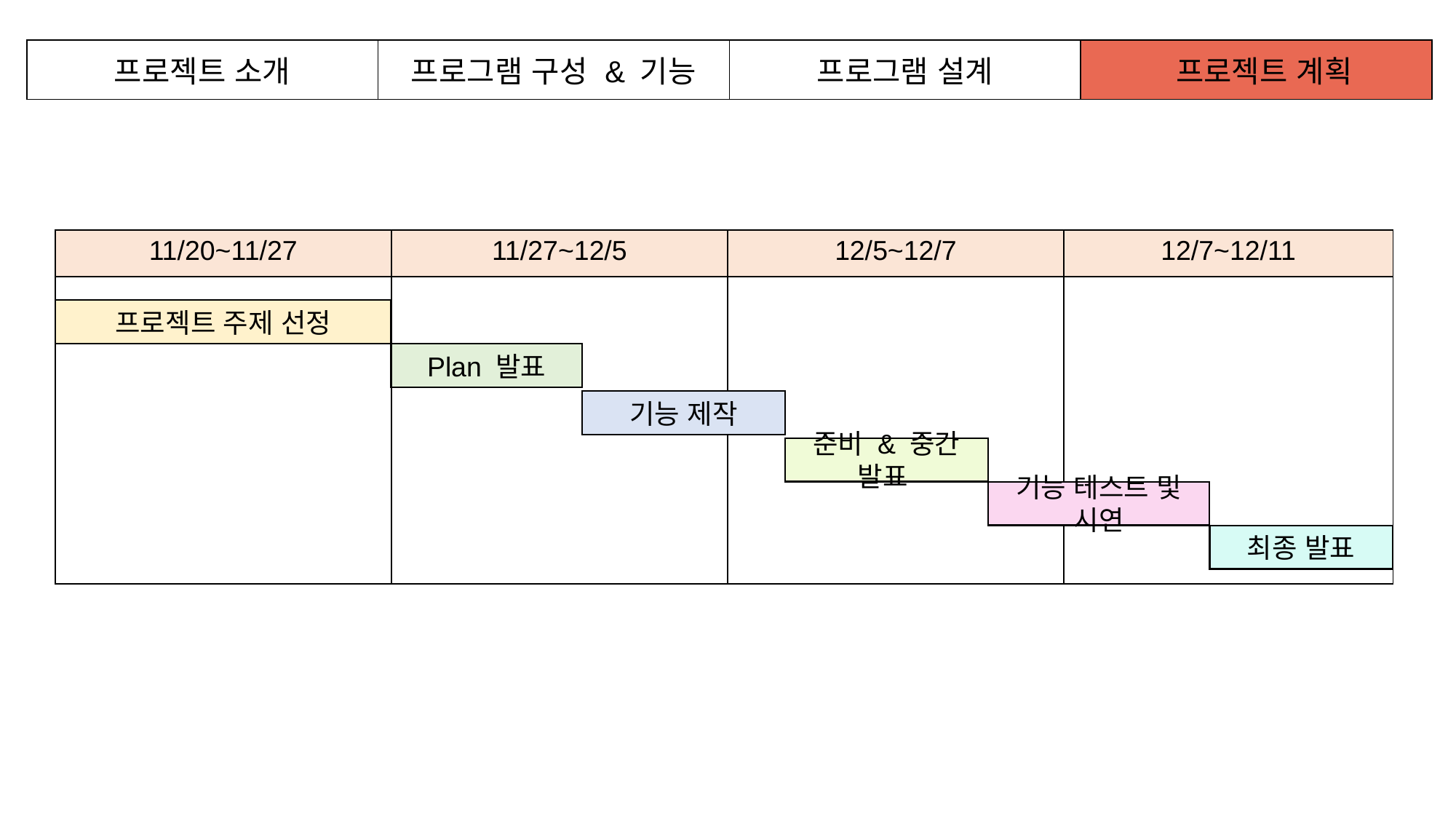

| 프로젝트 소개 | 프로그램 구성 & 기능 | 프로그램 설계 | 프로젝트 계획 |
| --- | --- | --- | --- |
| 11/20~11/27 | 11/27~12/5 | 12/5~12/7 | 12/7~12/11 |
| --- | --- | --- | --- |
|  |  |  |  |
프로젝트 주제 선정
Plan 발표
기능 제작
준비 & 중간 발표
기능 테스트 및 시연
최종 발표